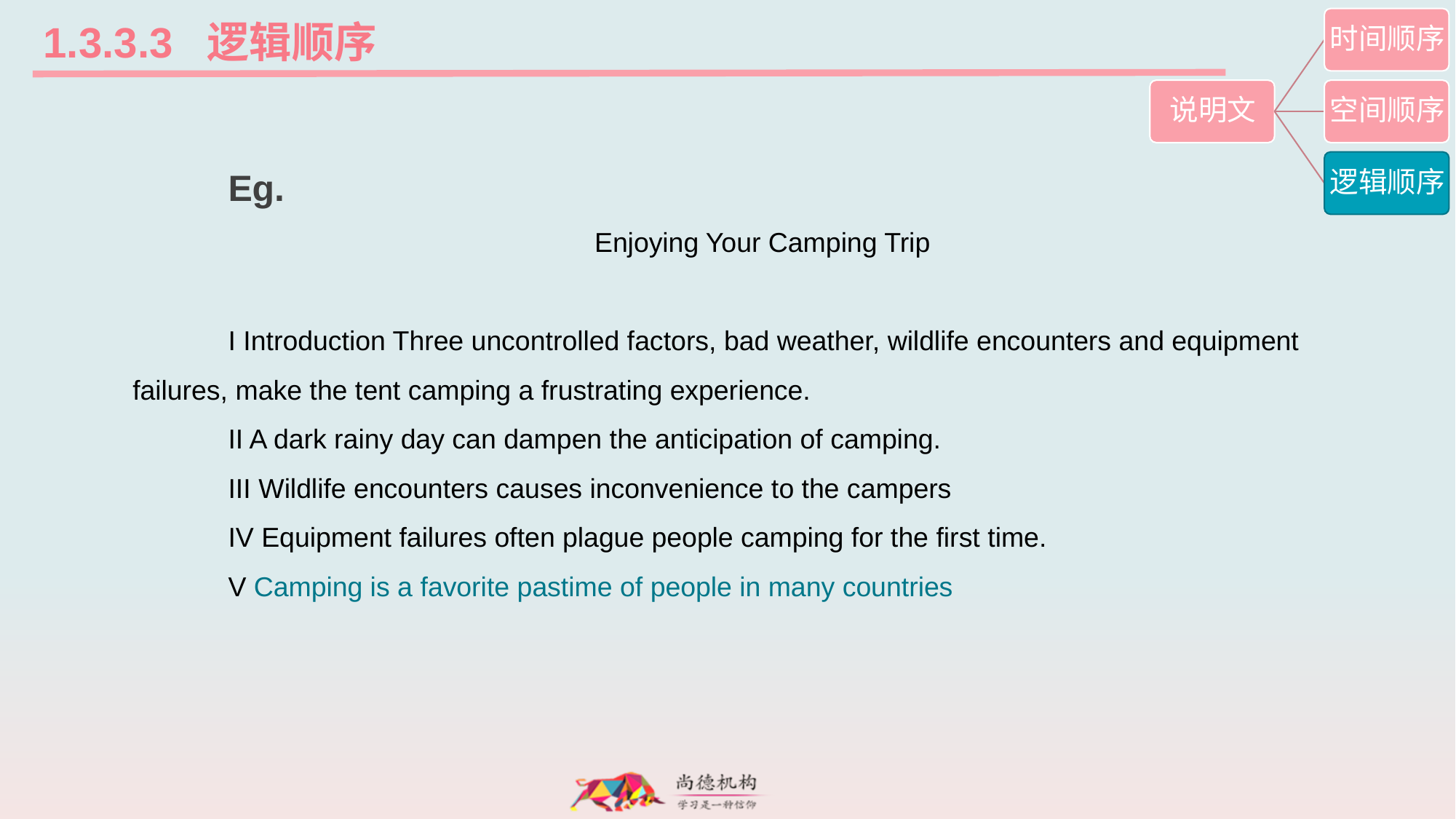

说明文

时间顺序

空间顺序

逻辑顺序
1.3.3.3  逻辑顺序
Eg.
Enjoying Your Camping Trip

I Introduction Three uncontrolled factors, bad weather, wildlife encounters and equipment failures, make the tent camping a frustrating experience.
II A dark rainy day can dampen the anticipation of camping.
III Wildlife encounters causes inconvenience to the campers
IV Equipment failures often plague people camping for the first time.
V Camping is a favorite pastime of people in many countries